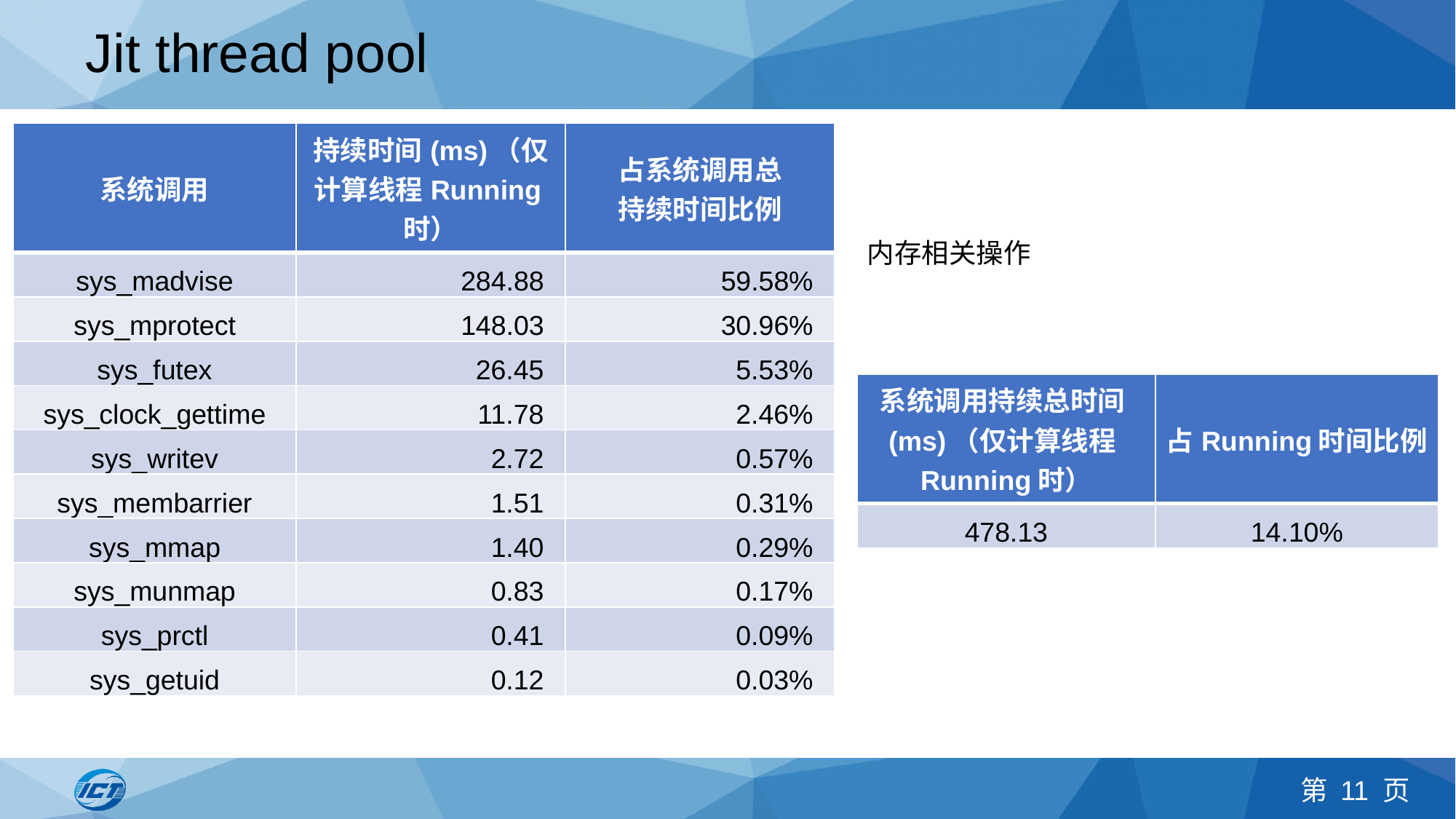

# Jit thread pool
| 系统调用 | 持续时间(ms)（仅计算线程Running时） | 占系统调用总 持续时间比例 |
| --- | --- | --- |
| sys\_madvise | 284.88 | 59.58% |
| sys\_mprotect | 148.03 | 30.96% |
| sys\_futex | 26.45 | 5.53% |
| sys\_clock\_gettime | 11.78 | 2.46% |
| sys\_writev | 2.72 | 0.57% |
| sys\_membarrier | 1.51 | 0.31% |
| sys\_mmap | 1.40 | 0.29% |
| sys\_munmap | 0.83 | 0.17% |
| sys\_prctl | 0.41 | 0.09% |
| sys\_getuid | 0.12 | 0.03% |
内存相关操作
| 系统调用持续总时间(ms)（仅计算线程Running时） | 占Running时间比例 |
| --- | --- |
| 478.13 | 14.10% |
第 11 页